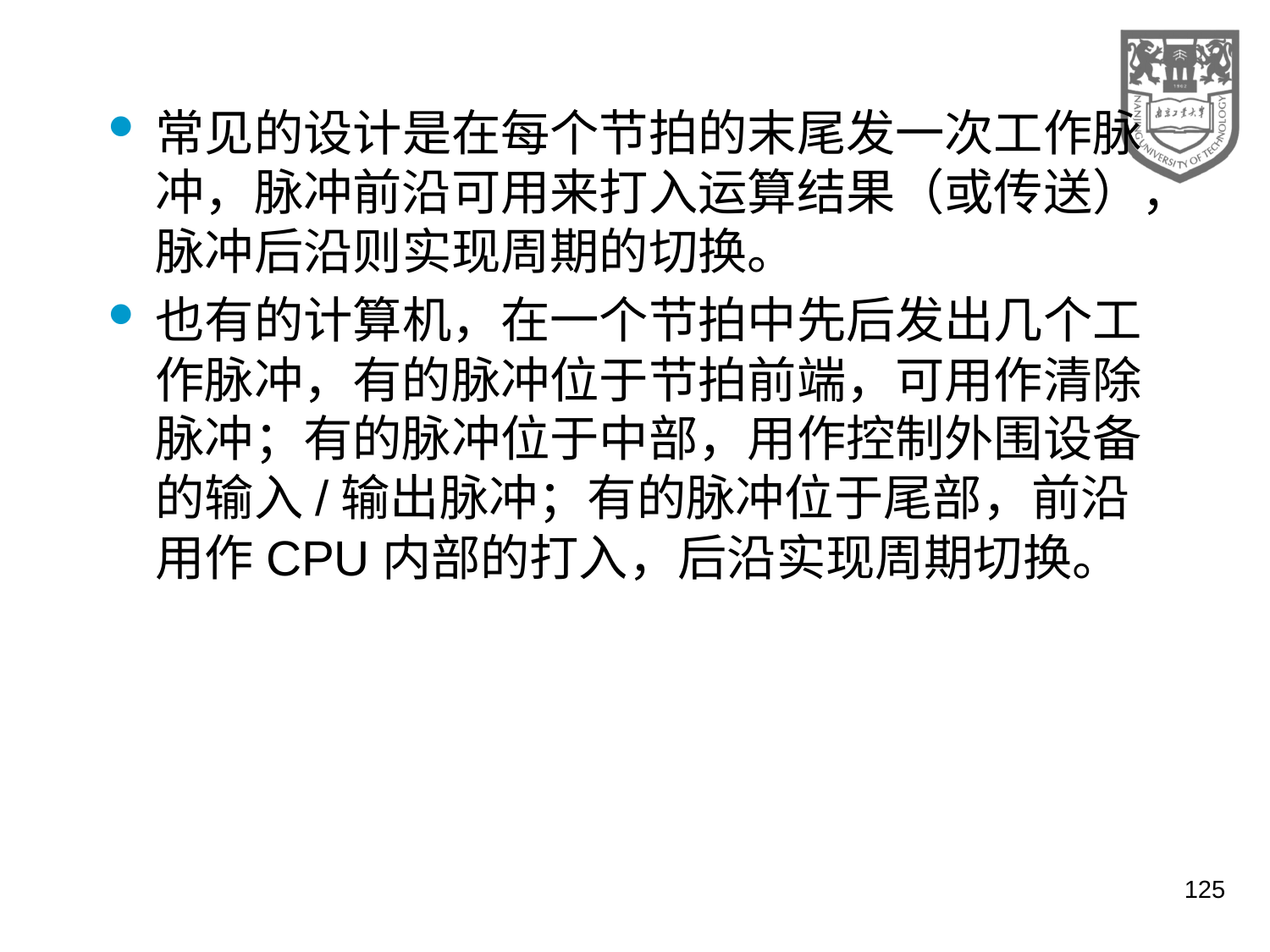

常见的设计是在每个节拍的末尾发一次工作脉冲，脉冲前沿可用来打入运算结果（或传送），脉冲后沿则实现周期的切换。
也有的计算机，在一个节拍中先后发出几个工作脉冲，有的脉冲位于节拍前端，可用作清除脉冲；有的脉冲位于中部，用作控制外围设备的输入/输出脉冲；有的脉冲位于尾部，前沿用作CPU内部的打入，后沿实现周期切换。
125